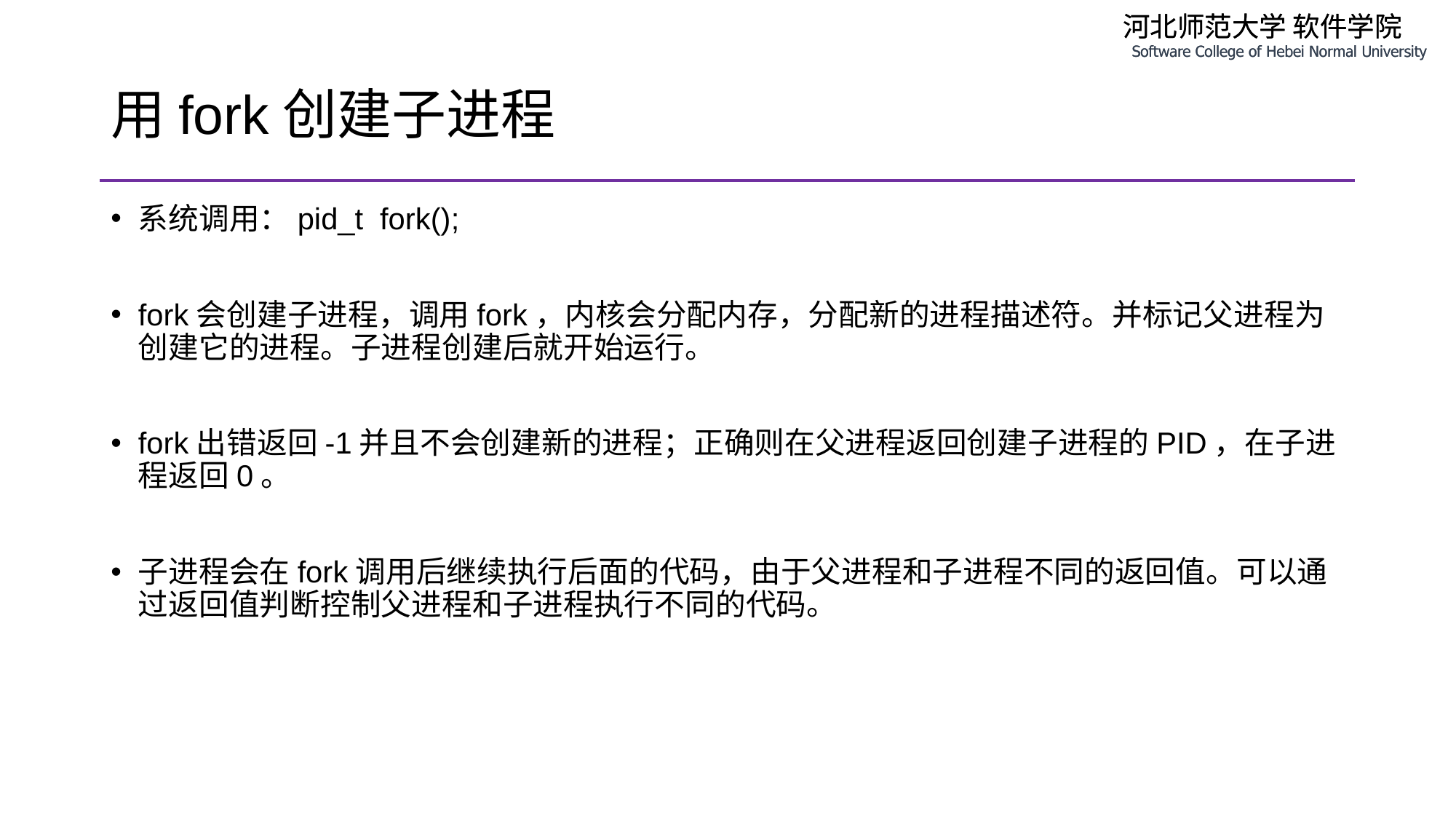

# 用fork创建子进程
系统调用：pid_t  fork();

fork会创建子进程，调用fork，内核会分配内存，分配新的进程描述符。并标记父进程为创建它的进程。子进程创建后就开始运行。

fork出错返回-1并且不会创建新的进程；正确则在父进程返回创建子进程的PID，在子进程返回0。

子进程会在fork调用后继续执行后面的代码，由于父进程和子进程不同的返回值。可以通过返回值判断控制父进程和子进程执行不同的代码。